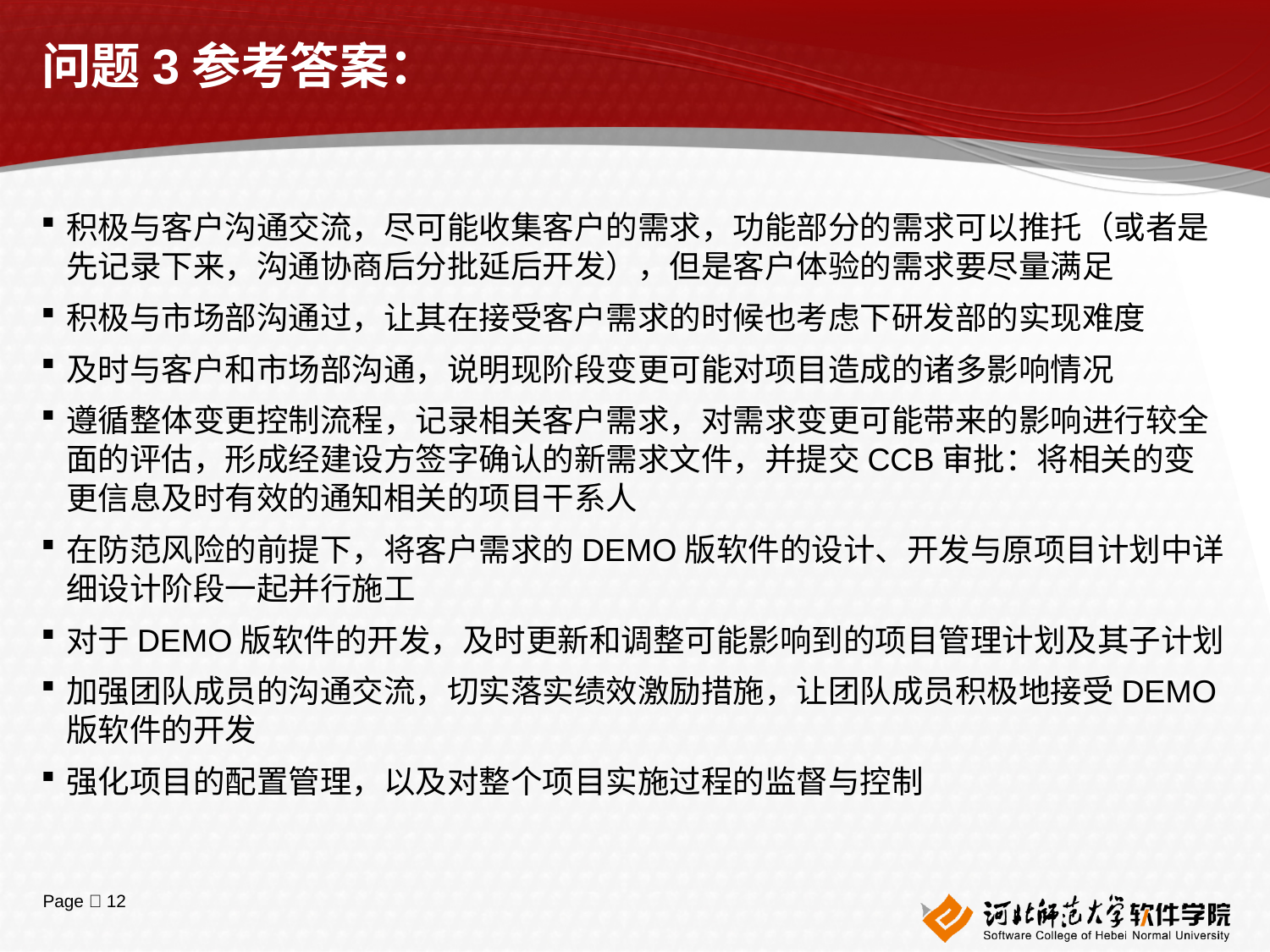

# 问题3参考答案：
积极与客户沟通交流，尽可能收集客户的需求，功能部分的需求可以推托（或者是先记录下来，沟通协商后分批延后开发），但是客户体验的需求要尽量满足
积极与市场部沟通过，让其在接受客户需求的时候也考虑下研发部的实现难度
及时与客户和市场部沟通，说明现阶段变更可能对项目造成的诸多影响情况
遵循整体变更控制流程，记录相关客户需求，对需求变更可能带来的影响进行较全面的评估，形成经建设方签字确认的新需求文件，并提交CCB审批：将相关的变更信息及时有效的通知相关的项目干系人
在防范风险的前提下，将客户需求的DEMO版软件的设计、开发与原项目计划中详细设计阶段一起并行施工
对于DEMO版软件的开发，及时更新和调整可能影响到的项目管理计划及其子计划
加强团队成员的沟通交流，切实落实绩效激励措施，让团队成员积极地接受DEMO版软件的开发
强化项目的配置管理，以及对整个项目实施过程的监督与控制